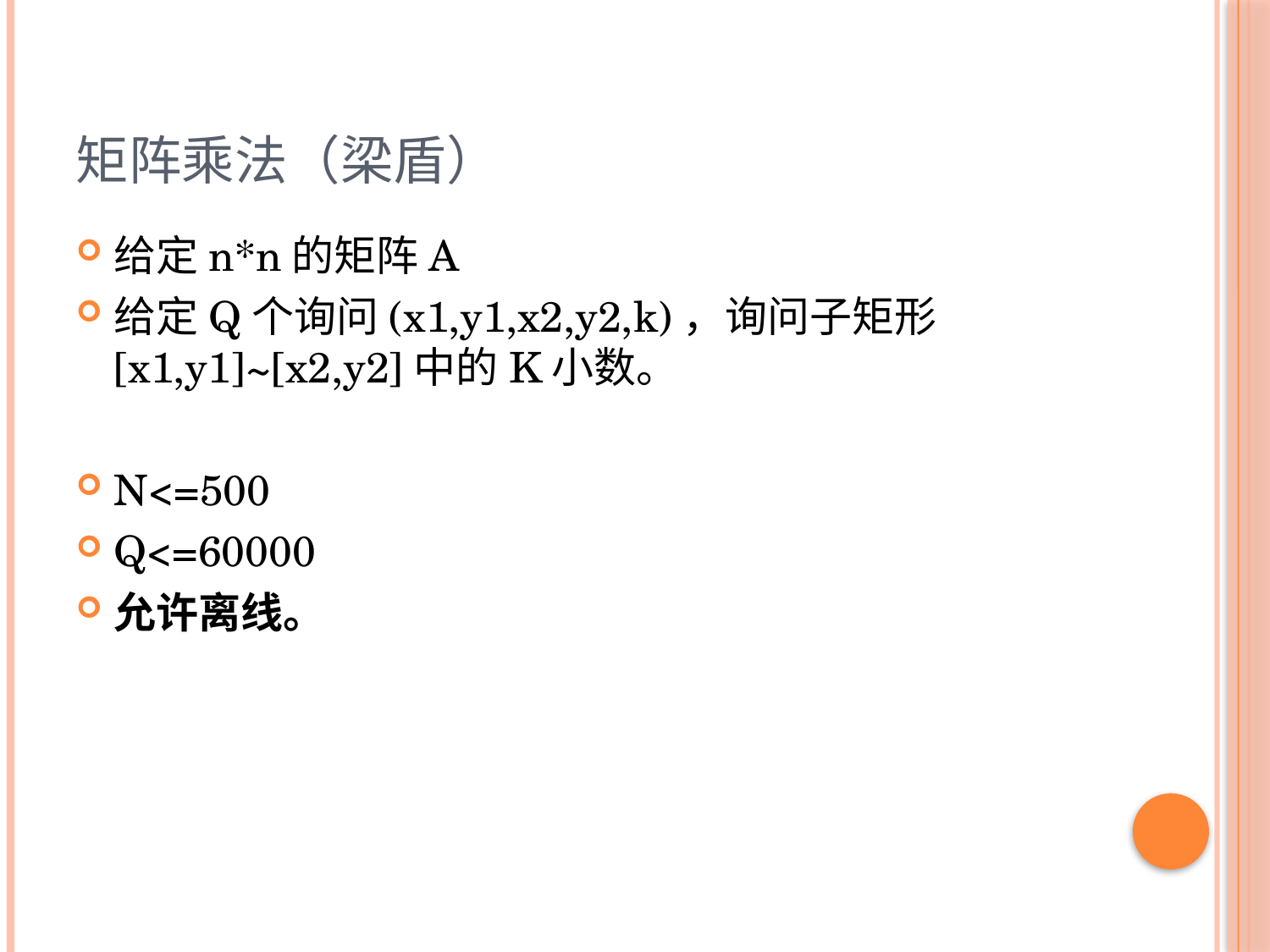

# 矩阵乘法（梁盾）
给定n*n的矩阵A
给定Q个询问(x1,y1,x2,y2,k)，询问子矩形[x1,y1]~[x2,y2]中的K小数。

N<=500
Q<=60000
允许离线。